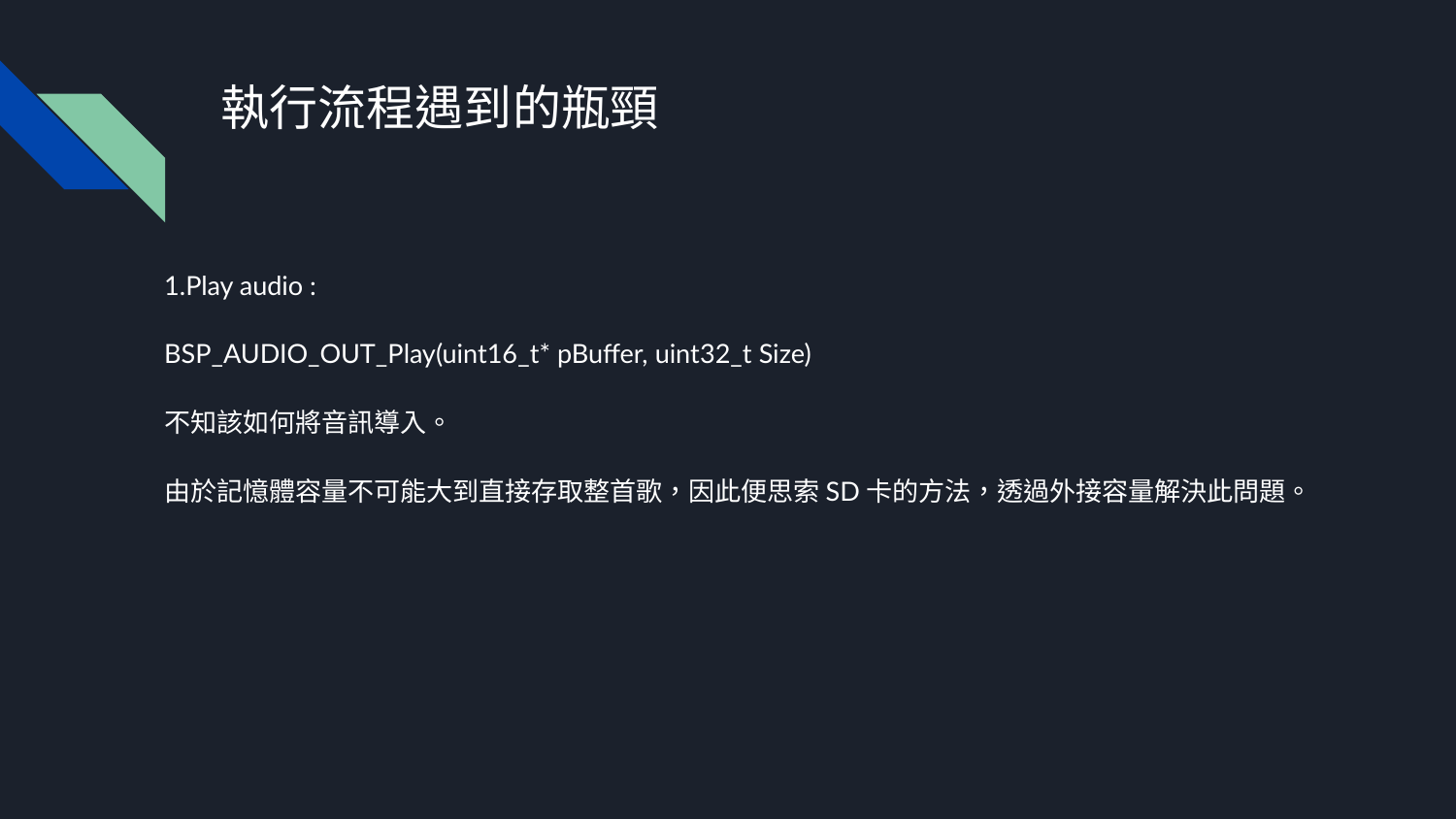

# 執行流程遇到的瓶頸
1.Play audio :
BSP_AUDIO_OUT_Play(uint16_t* pBuffer, uint32_t Size)
不知該如何將音訊導入。
由於記憶體容量不可能大到直接存取整首歌，因此便思索SD卡的方法，透過外接容量解決此問題。